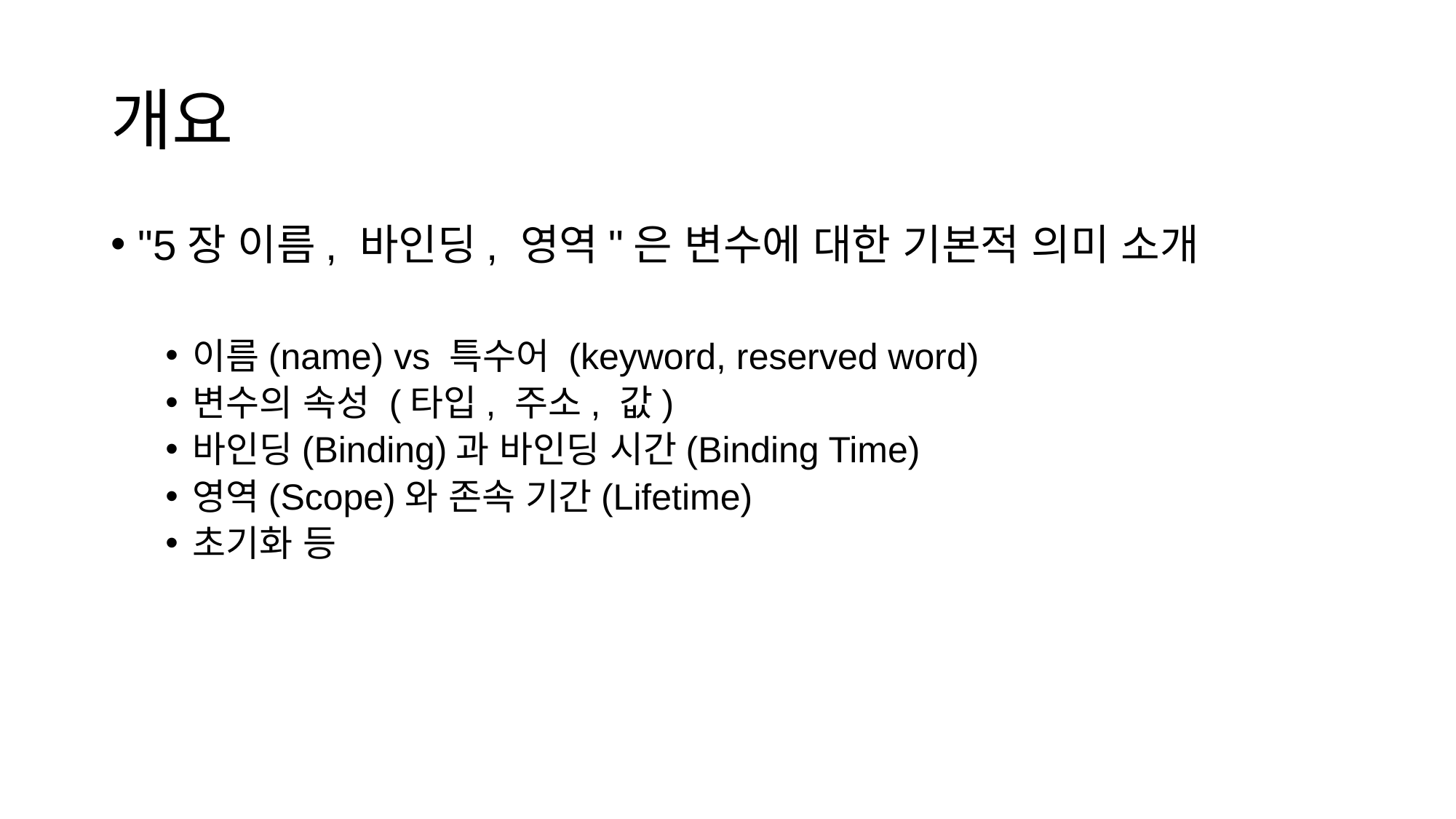

# 개요
"5장 이름, 바인딩, 영역"은 변수에 대한 기본적 의미 소개

이름(name) vs 특수어 (keyword, reserved word)
변수의 속성 (타입, 주소, 값)
바인딩(Binding)과 바인딩 시간(Binding Time)
영역(Scope)와 존속 기간(Lifetime)
초기화 등